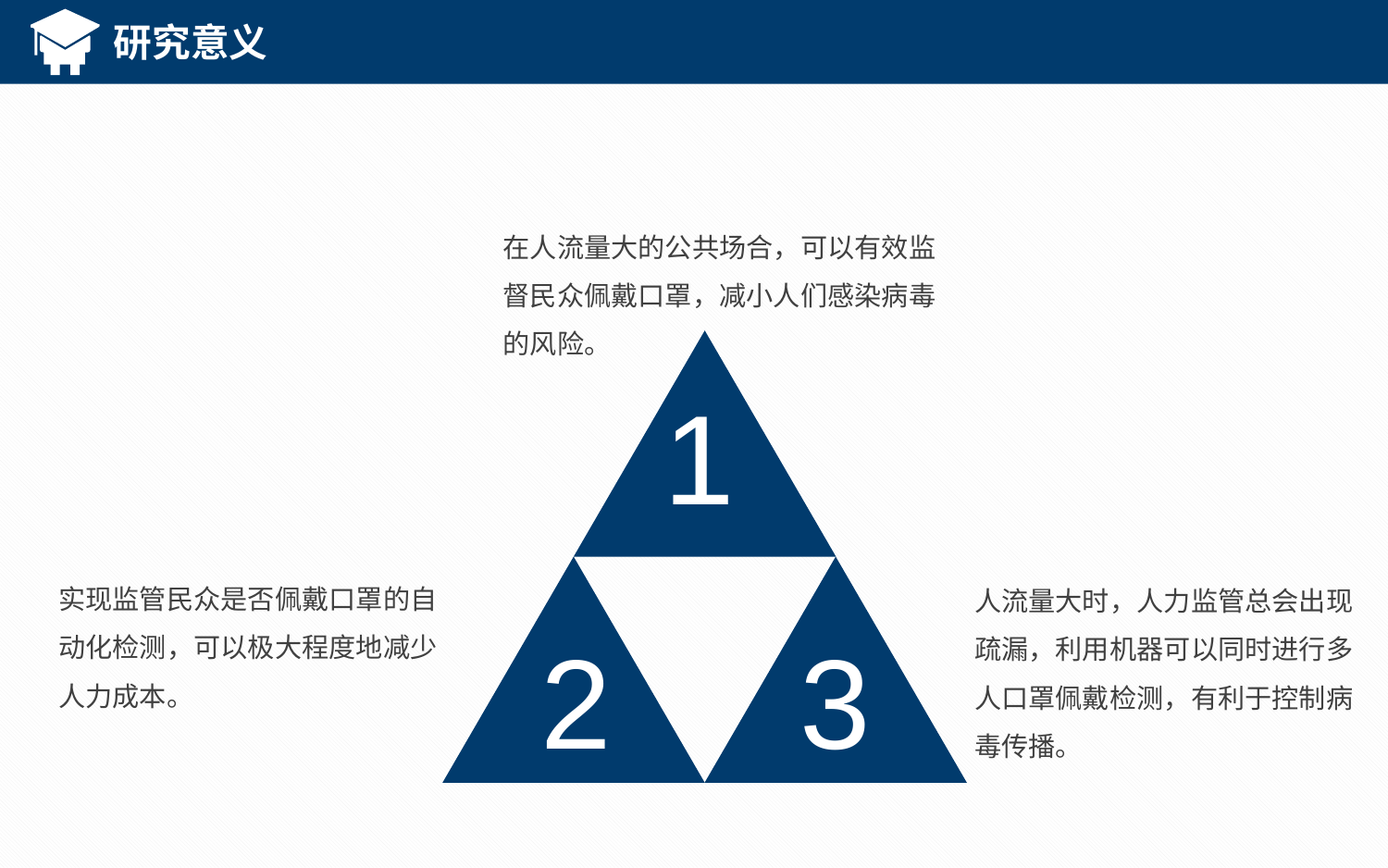

研究意义
在人流量大的公共场合，可以有效监督民众佩戴口罩，减小人们感染病毒的风险。

1

实现监管民众是否佩戴口罩的自动化检测，可以极大程度地减少人力成本。
人流量大时，人力监管总会出现疏漏，利用机器可以同时进行多人口罩佩戴检测，有利于控制病毒传播。
2
3